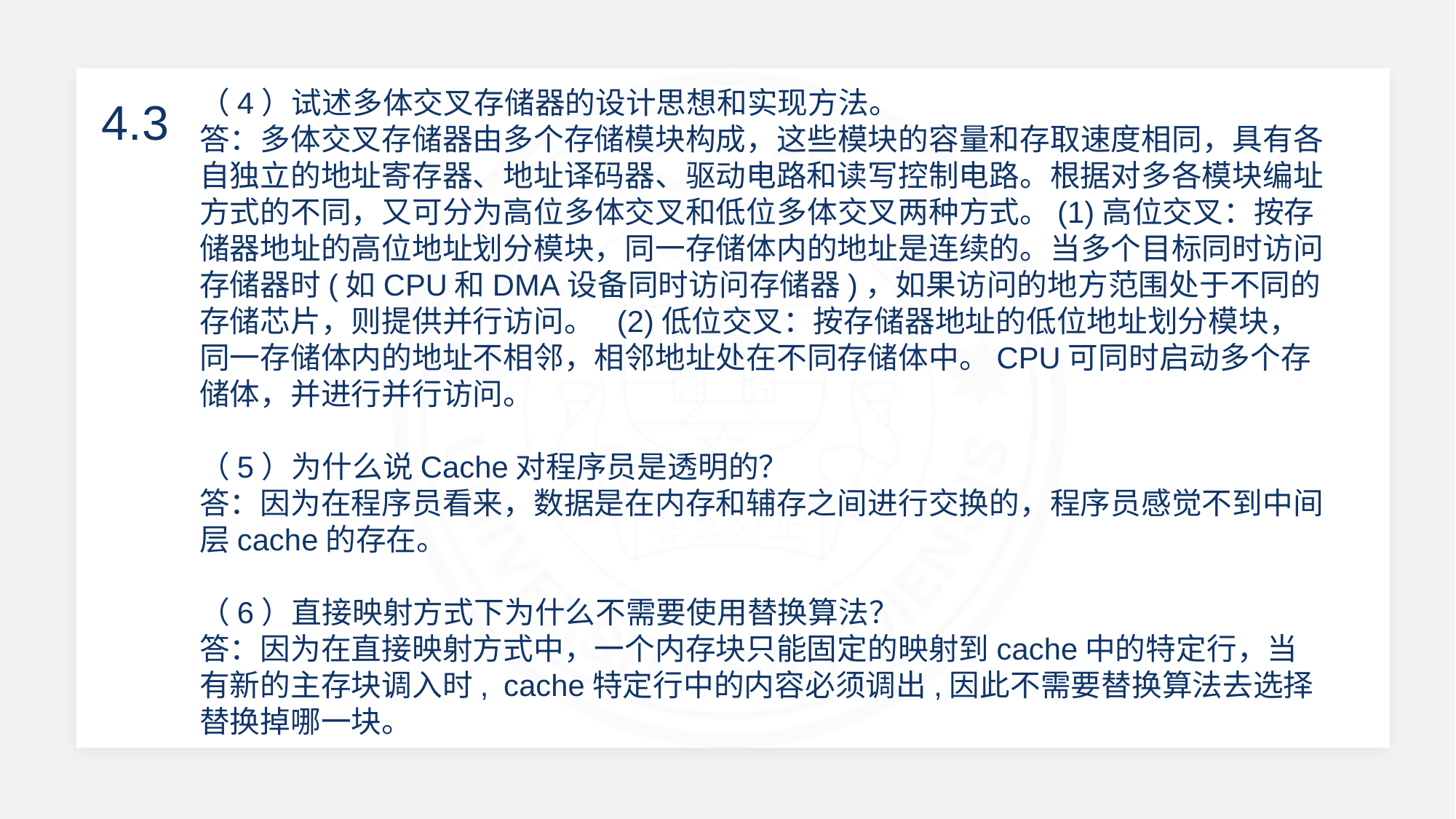

（4）试述多体交叉存储器的设计思想和实现方法。
答：多体交叉存储器由多个存储模块构成，这些模块的容量和存取速度相同，具有各自独立的地址寄存器、地址译码器、驱动电路和读写控制电路。根据对多各模块编址方式的不同，又可分为高位多体交叉和低位多体交叉两种方式。(1)高位交叉：按存储器地址的高位地址划分模块，同一存储体内的地址是连续的。当多个目标同时访问存储器时(如CPU和DMA设备同时访问存储器)，如果访问的地方范围处于不同的存储芯片，则提供并行访问。 (2)低位交叉：按存储器地址的低位地址划分模块，同一存储体内的地址不相邻，相邻地址处在不同存储体中。CPU可同时启动多个存储体，并进行并行访问。

（5）为什么说Cache对程序员是透明的？
答：因为在程序员看来，数据是在内存和辅存之间进行交换的，程序员感觉不到中间层cache的存在。

（6）直接映射方式下为什么不需要使用替换算法？
答：因为在直接映射方式中，一个内存块只能固定的映射到cache中的特定行，当有新的主存块调入时, cache特定行中的内容必须调出,因此不需要替换算法去选择替换掉哪一块。
4.3